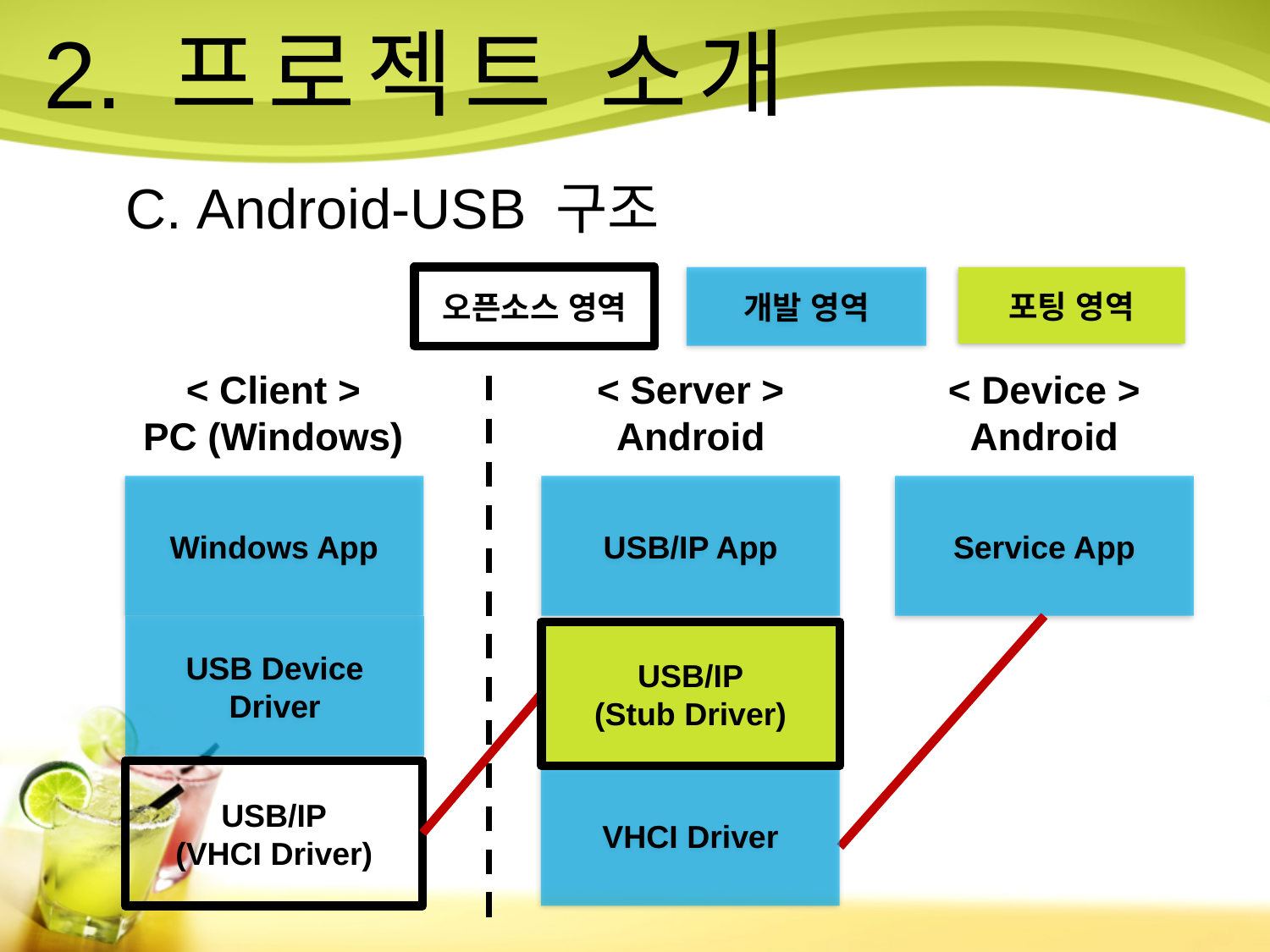

# 프로젝트 소개
Android-USB 구조

오픈소스 영역
개발 영역
포팅 영역
< Client >
PC (Windows)
< Server >
Android
< Device >
Android
Windows App
USB/IP App
Service App
USB Device Driver
USB/IP
(Stub Driver)
USB/IP
(VHCI Driver)
VHCI Driver